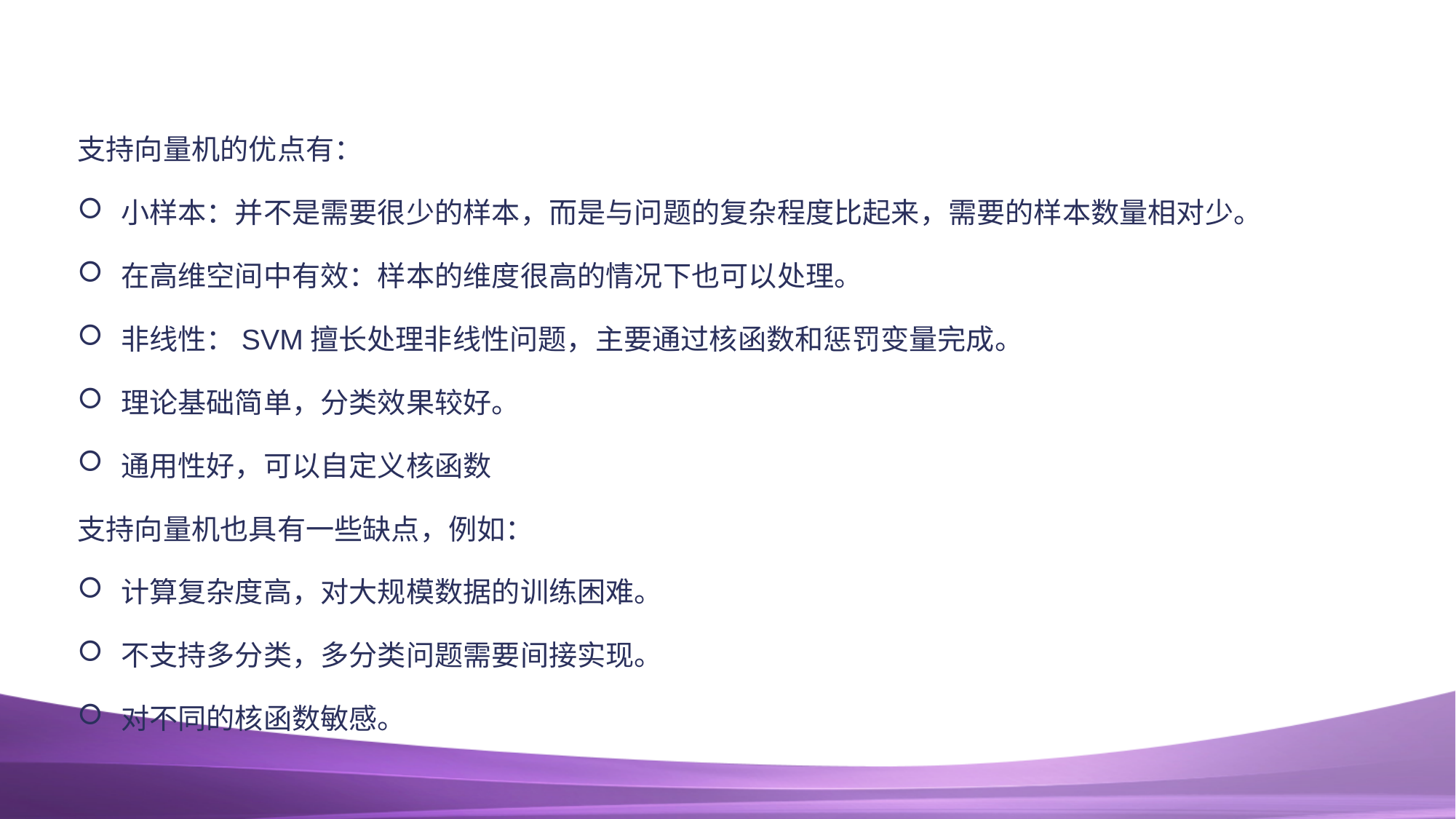

#
支持向量机的优点有：
小样本：并不是需要很少的样本，而是与问题的复杂程度比起来，需要的样本数量相对少。
在高维空间中有效：样本的维度很高的情况下也可以处理。
非线性：SVM擅长处理非线性问题，主要通过核函数和惩罚变量完成。
理论基础简单，分类效果较好。
通用性好，可以自定义核函数
支持向量机也具有一些缺点，例如：
计算复杂度高，对大规模数据的训练困难。
不支持多分类，多分类问题需要间接实现。
对不同的核函数敏感。